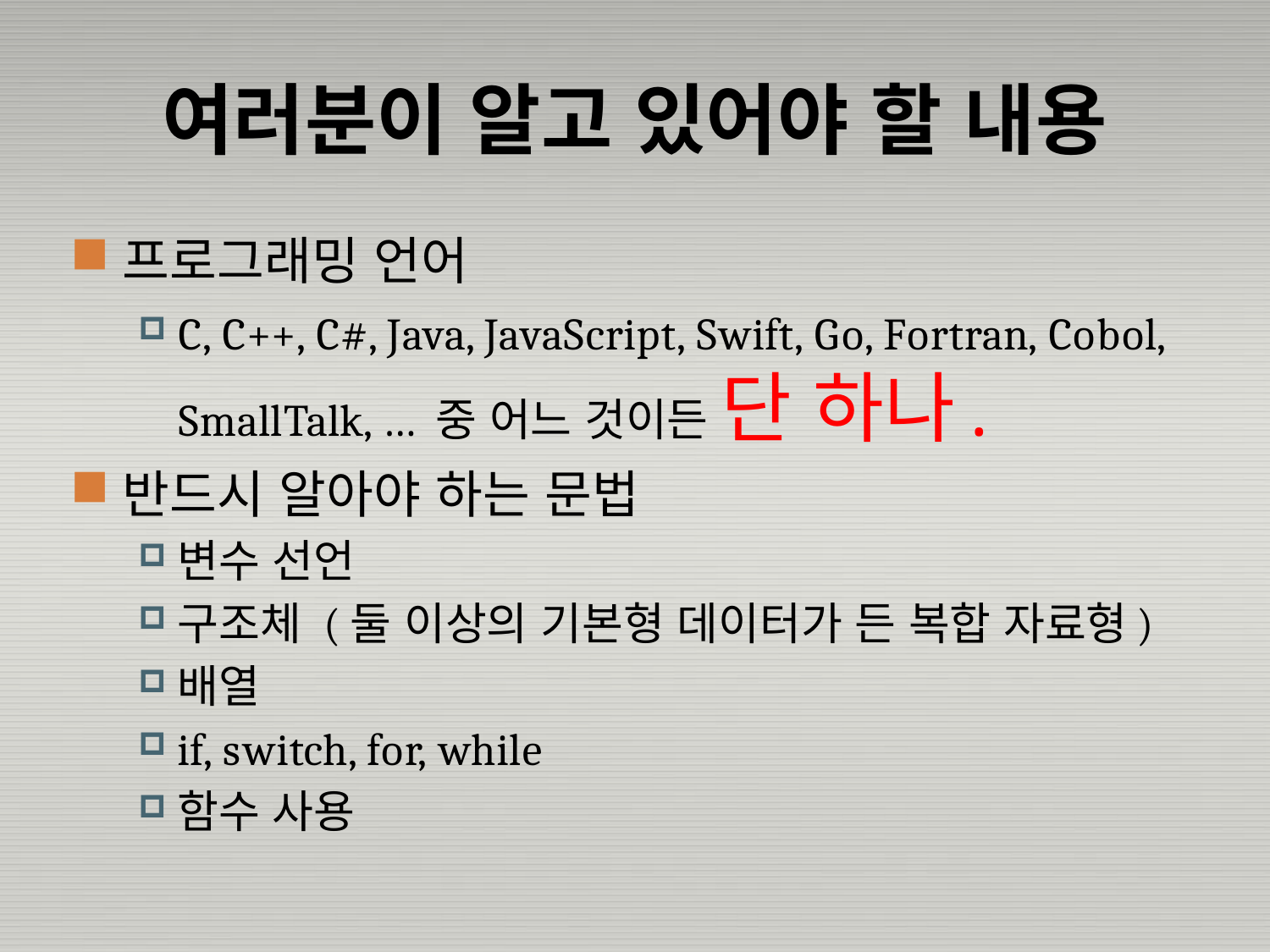

# 여러분이 알고 있어야 할 내용
프로그래밍 언어
C, C++, C#, Java, JavaScript, Swift, Go, Fortran, Cobol, SmallTalk, … 중 어느 것이든 단 하나.
반드시 알아야 하는 문법
변수 선언
구조체 (둘 이상의 기본형 데이터가 든 복합 자료형)
배열
if, switch, for, while
함수 사용